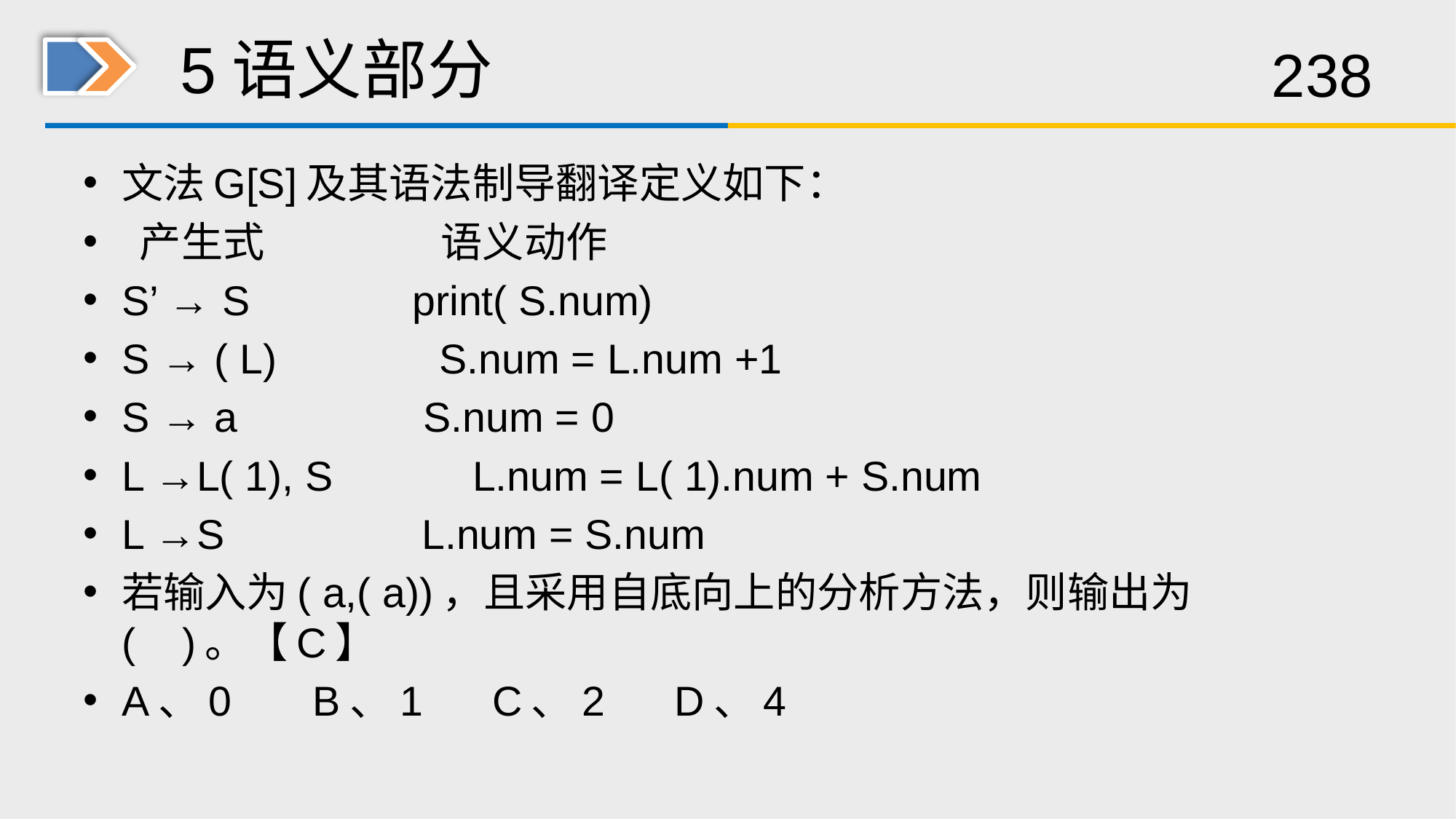

# 5语义部分
238
文法G[S]及其语法制导翻译定义如下：
 产生式                   语义动作
S’ → S              print( S.num)
S → ( L)              S.num = L.num +1
S → a                S.num = 0
L →L( 1), S            L.num = L( 1).num + S.num
L →S                 L.num = S.num
若输入为( a,( a))，且采用自底向上的分析方法，则输出为(    )。【C】
A、0       B、1      C、2      D、4